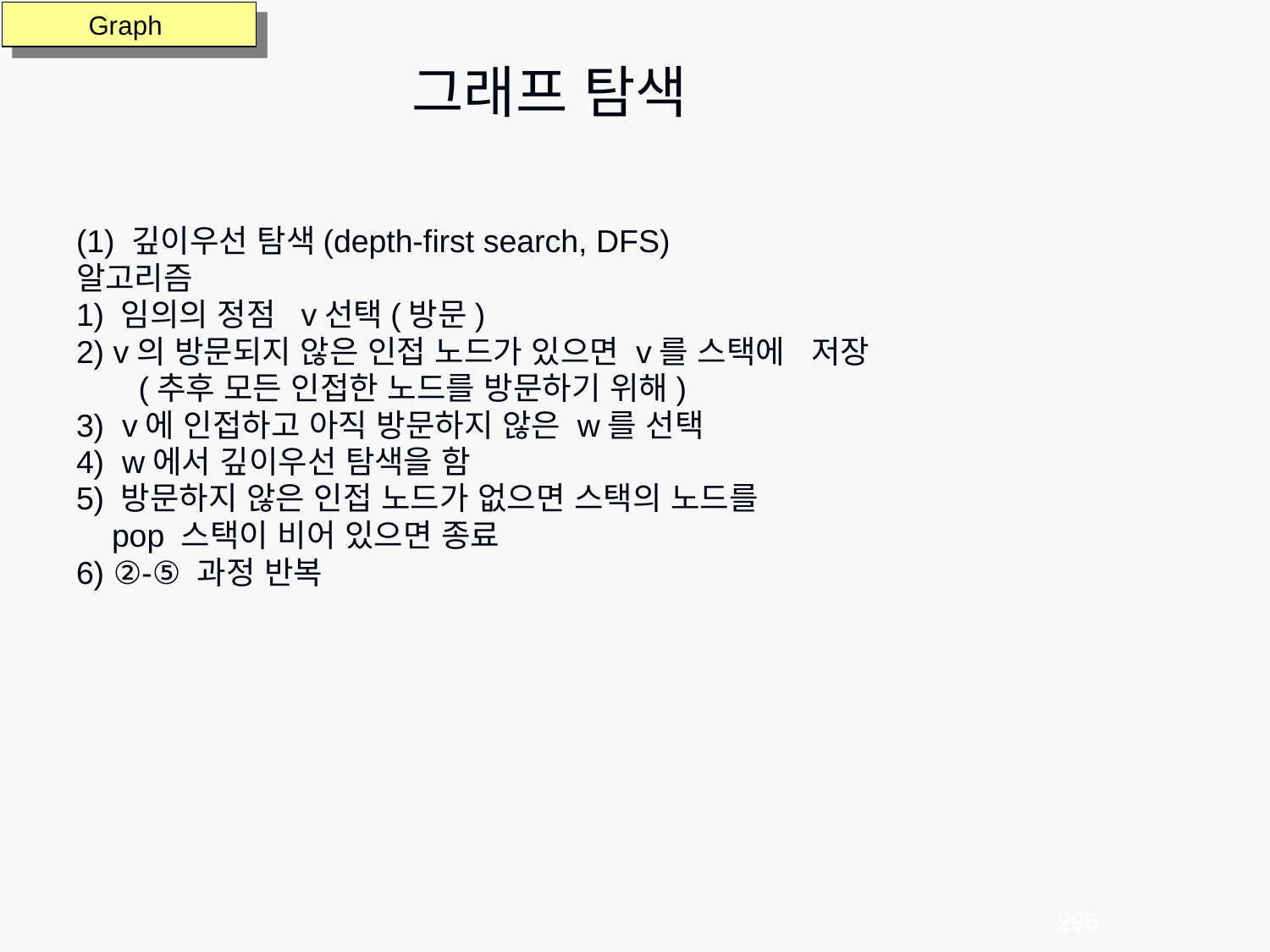

그래프 탐색
(1) 깊이우선 탐색(depth-first search, DFS)
알고리즘
1) 임의의 정점  v선택(방문)
2) v의 방문되지 않은 인접 노드가 있으면 v를 스택에   저장
       (추후 모든 인접한 노드를 방문하기 위해)
3)  v에 인접하고 아직 방문하지 않은 w를 선택
4)  w에서 깊이우선 탐색을 함
5) 방문하지 않은 인접 노드가 없으면 스택의 노드를
    pop 스택이 비어 있으면 종료
6) ②-⑤ 과정 반복
Graph
295